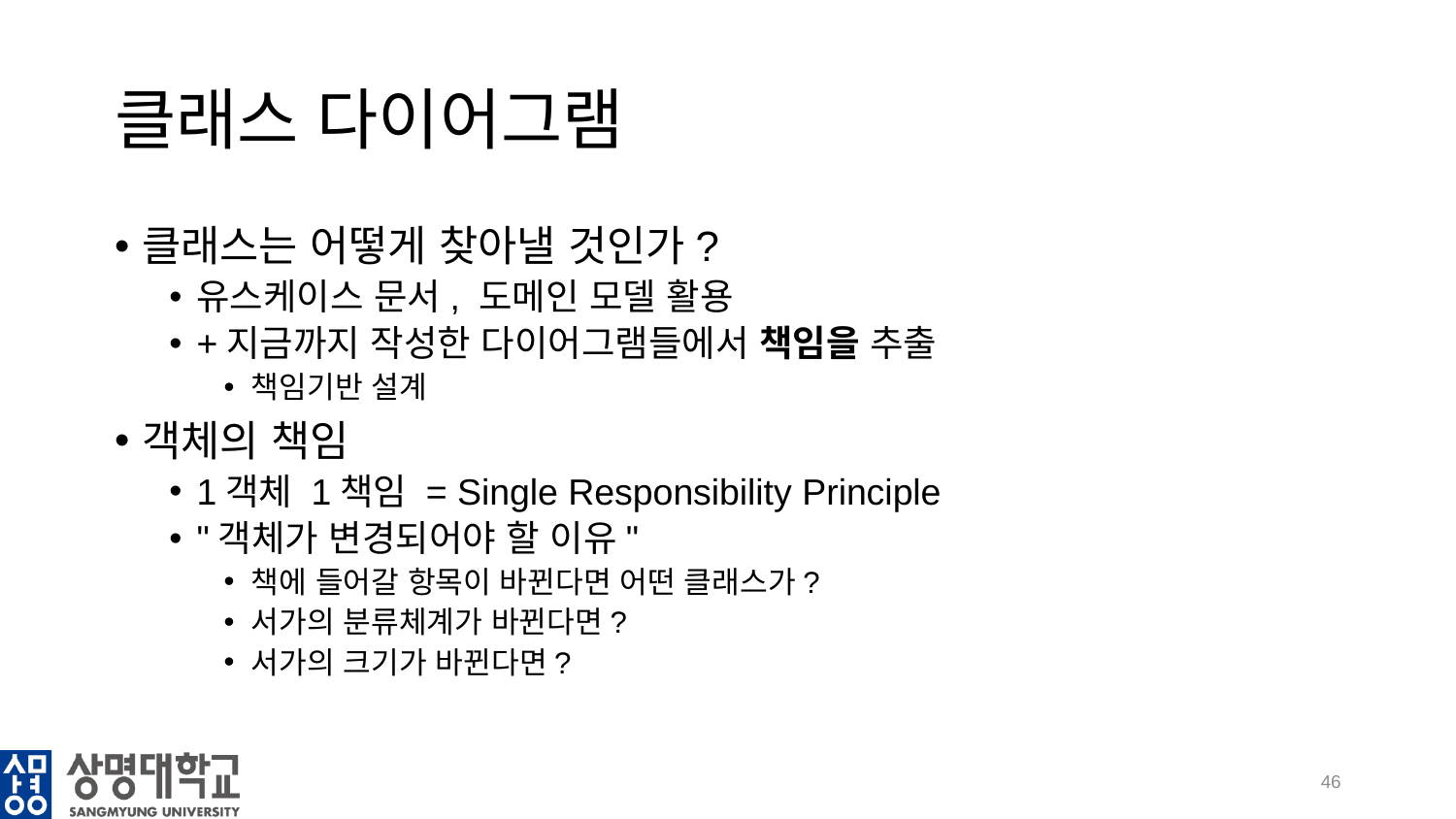

# 클래스 다이어그램
클래스는 어떻게 찾아낼 것인가?
유스케이스 문서, 도메인 모델 활용
+지금까지 작성한 다이어그램들에서 책임을 추출
책임기반 설계
객체의 책임
1객체 1책임 = Single Responsibility Principle
"객체가 변경되어야 할 이유"
책에 들어갈 항목이 바뀐다면 어떤 클래스가?
서가의 분류체계가 바뀐다면?
서가의 크기가 바뀐다면?
46